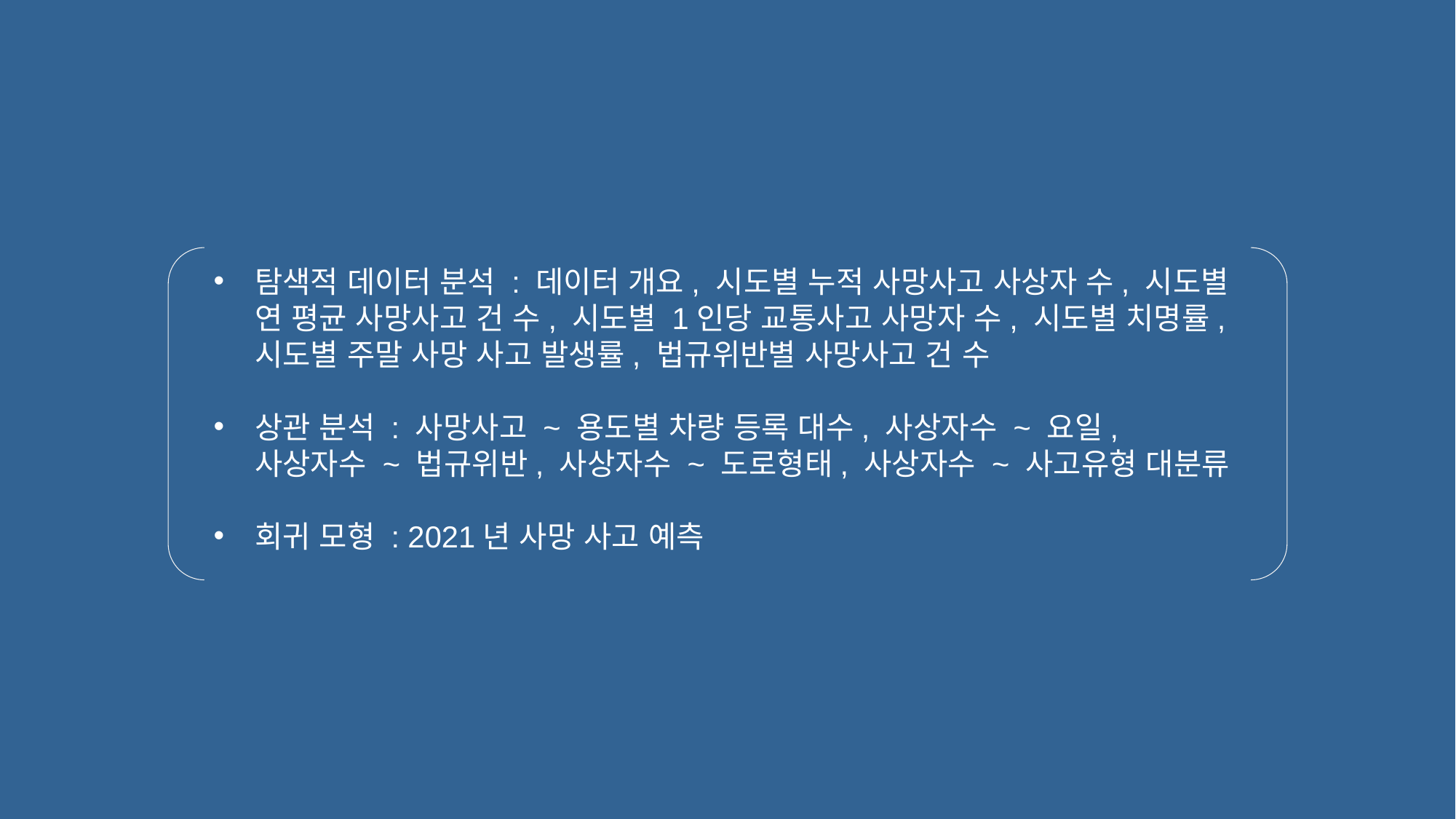

탐색적 데이터 분석 : 데이터 개요, 시도별 누적 사망사고 사상자 수, 시도별 연 평균 사망사고 건 수, 시도별 1인당 교통사고 사망자 수, 시도별 치명률, 시도별 주말 사망 사고 발생률, 법규위반별 사망사고 건 수

상관 분석 : 사망사고 ~ 용도별 차량 등록 대수, 사상자수 ~ 요일, 사상자수 ~ 법규위반, 사상자수 ~ 도로형태, 사상자수 ~ 사고유형 대분류

회귀 모형 : 2021년 사망 사고 예측